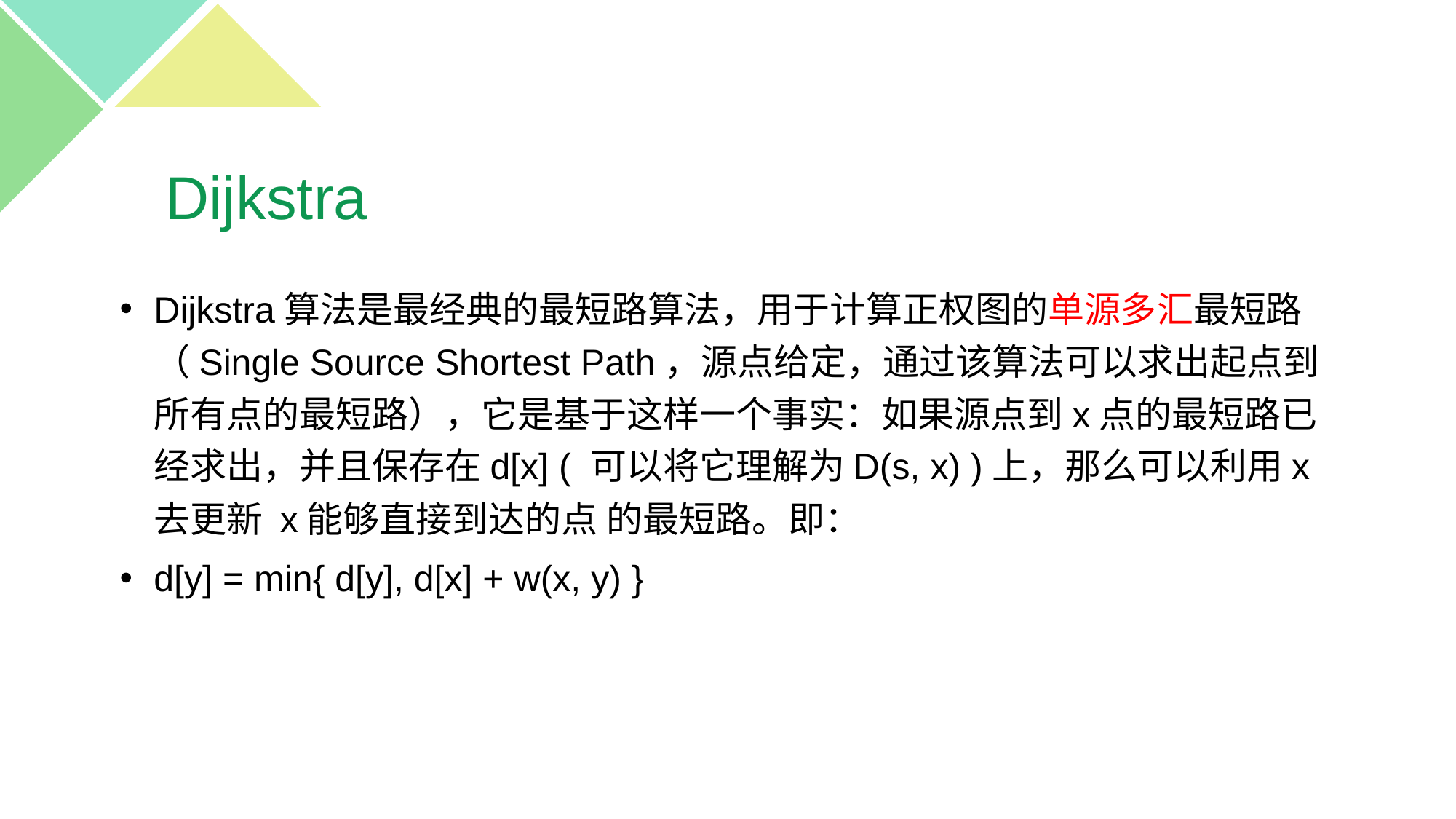

# Dijkstra
Dijkstra算法是最经典的最短路算法，用于计算正权图的单源多汇最短路（Single Source Shortest Path，源点给定，通过该算法可以求出起点到所有点的最短路），它是基于这样一个事实：如果源点到x点的最短路已经求出，并且保存在d[x] ( 可以将它理解为D(s, x) )上，那么可以利用x去更新 x能够直接到达的点 的最短路。即：
d[y] = min{ d[y], d[x] + w(x, y) }